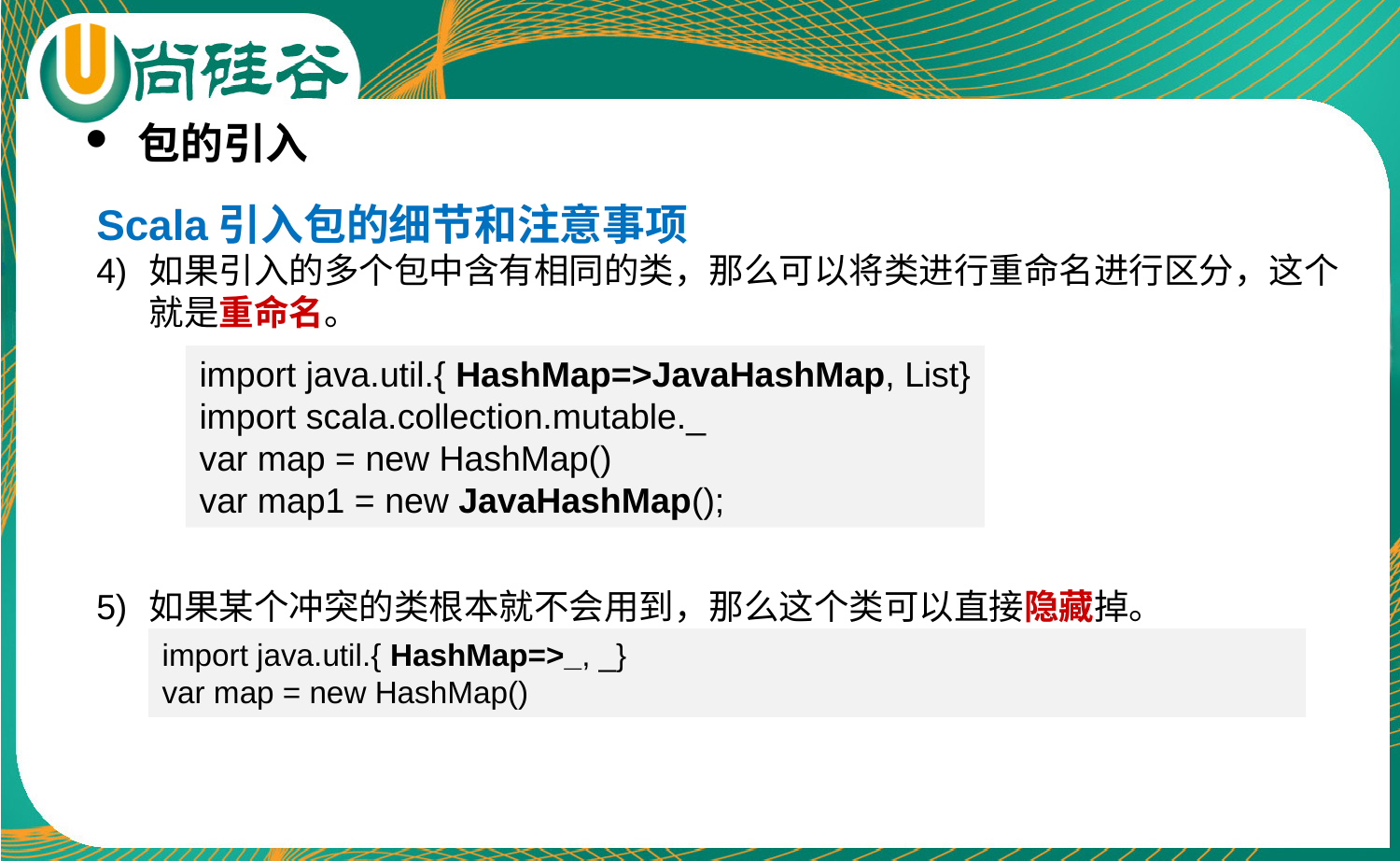

包的引入

Scala引入包的细节和注意事项
如果引入的多个包中含有相同的类，那么可以将类进行重命名进行区分，这个就是重命名。

如果某个冲突的类根本就不会用到，那么这个类可以直接隐藏掉。

import java.util.{ HashMap=>JavaHashMap, List}
import scala.collection.mutable._
var map = new HashMap()
var map1 = new JavaHashMap();
import java.util.{ HashMap=>_, _}
var map = new HashMap()